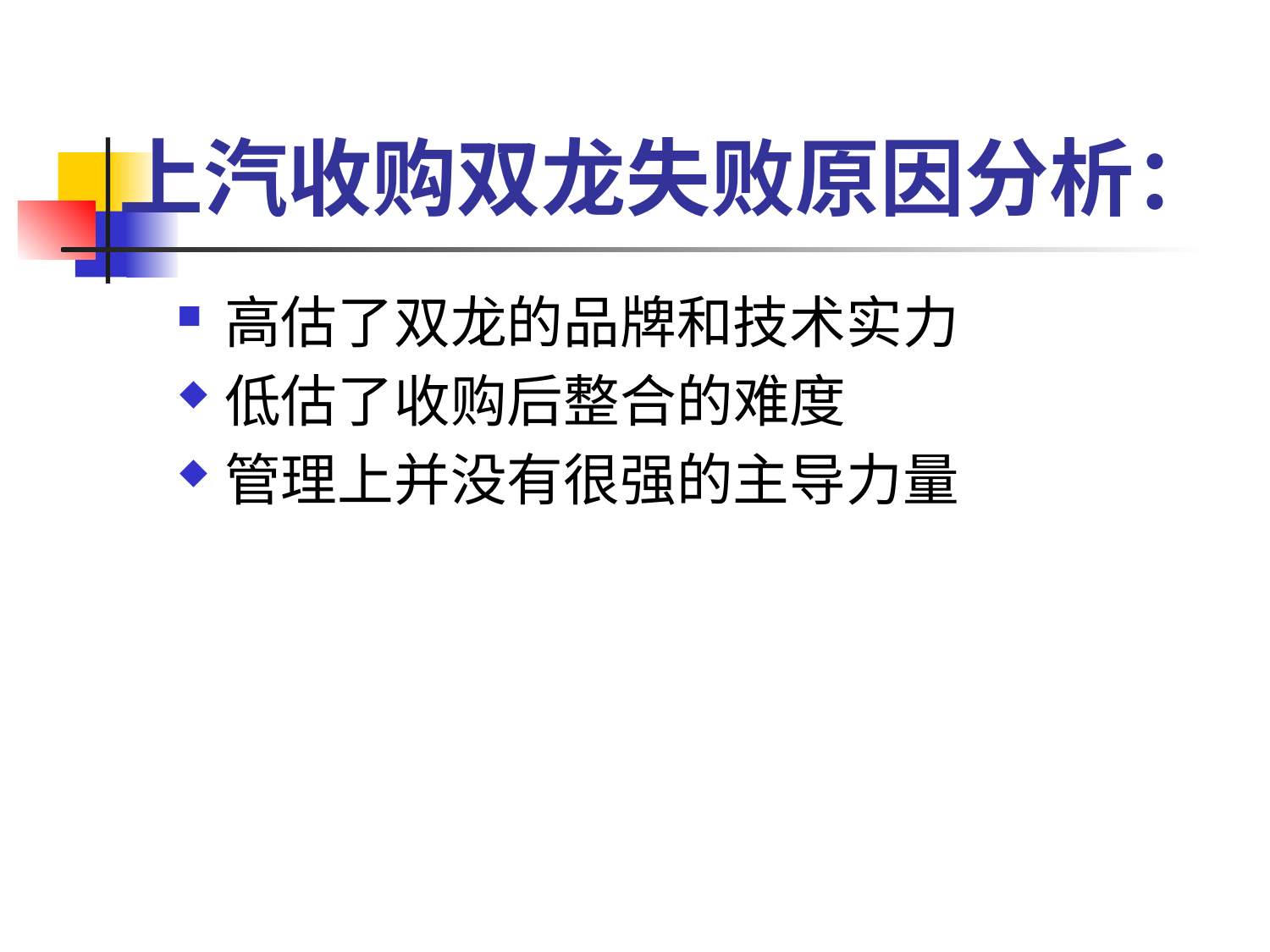

# 上汽收购双龙失败原因分析：
高估了双龙的品牌和技术实力
低估了收购后整合的难度
管理上并没有很强的主导力量